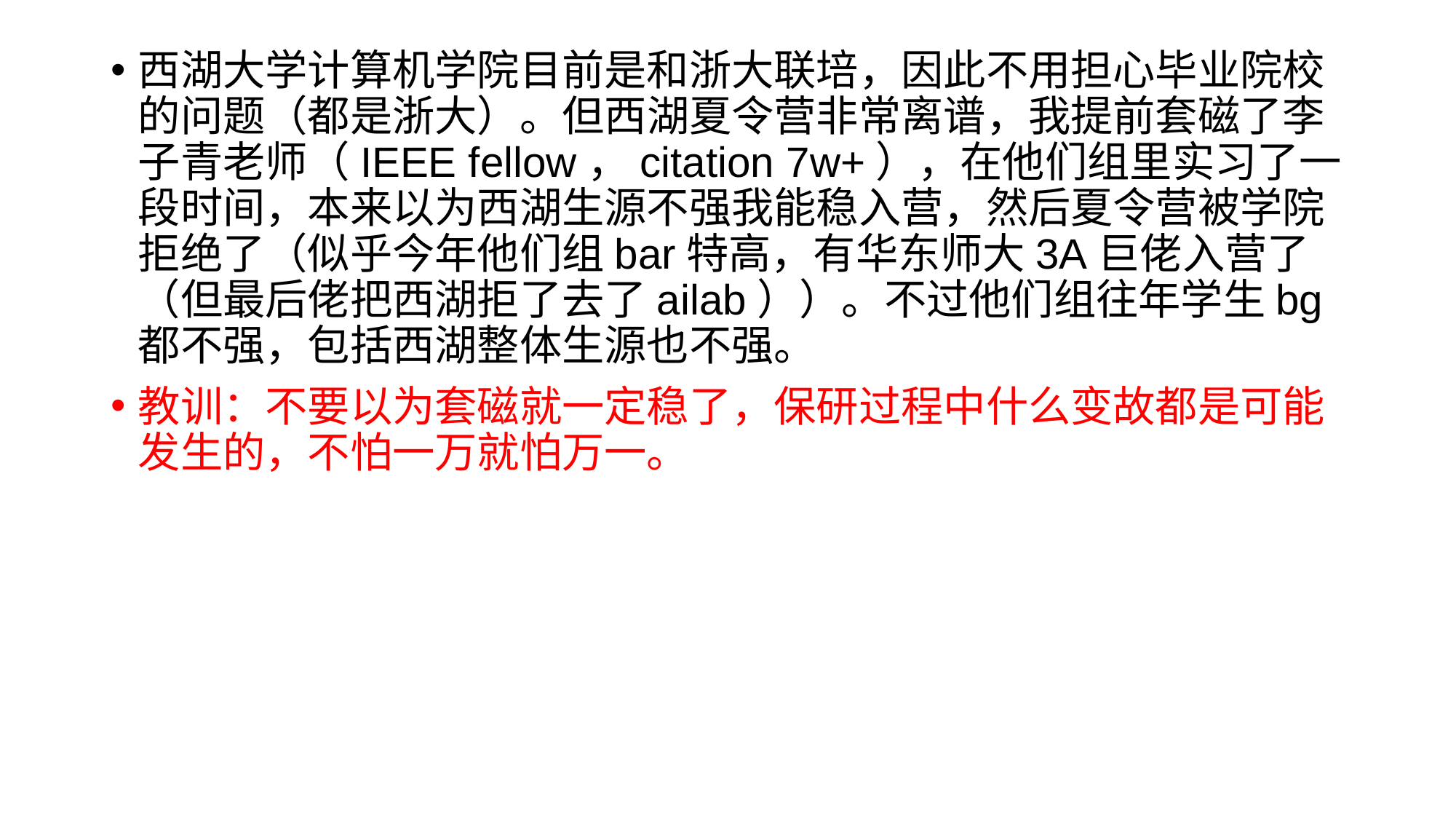

西湖大学计算机学院目前是和浙大联培，因此不用担心毕业院校的问题（都是浙大）。但西湖夏令营非常离谱，我提前套磁了李子青老师（IEEE fellow，citation 7w+），在他们组里实习了一段时间，本来以为西湖生源不强我能稳入营，然后夏令营被学院拒绝了（似乎今年他们组bar特高，有华东师大3A巨佬入营了（但最后佬把西湖拒了去了ailab））。不过他们组往年学生bg都不强，包括西湖整体生源也不强。
教训：不要以为套磁就一定稳了，保研过程中什么变故都是可能发生的，不怕一万就怕万一。